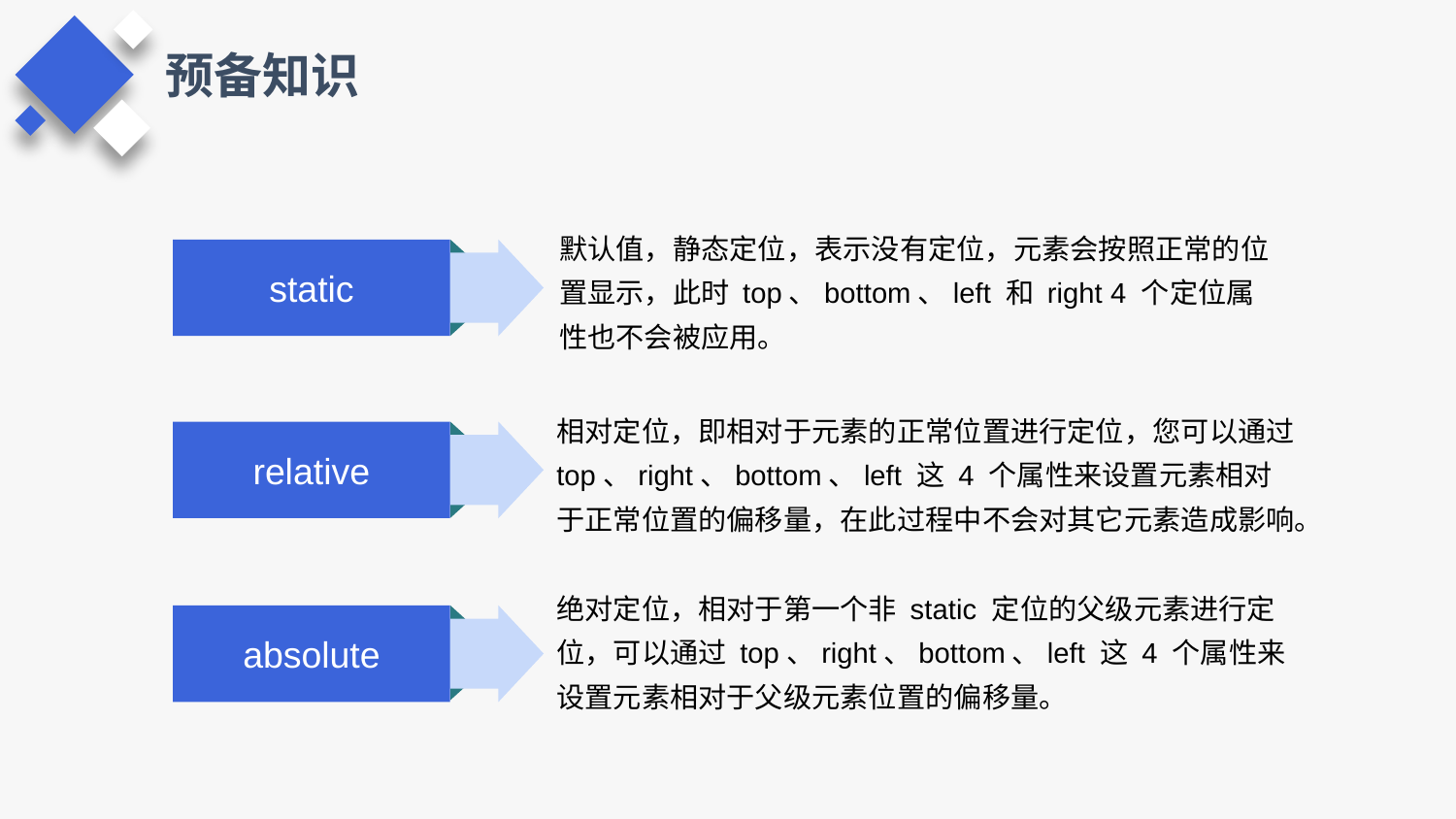

预备知识

默认值，静态定位，表示没有定位，元素会按照正常的位置显示，此时 top、bottom、left 和 right 4 个定位属性也不会被应用。
static

relative

相对定位，即相对于元素的正常位置进行定位，您可以通过 top、right、bottom、left 这 4 个属性来设置元素相对于正常位置的偏移量，在此过程中不会对其它元素造成影响。

绝对定位，相对于第一个非 static 定位的父级元素进行定位，可以通过 top、right、bottom、left 这 4 个属性来设置元素相对于父级元素位置的偏移量。
absolute